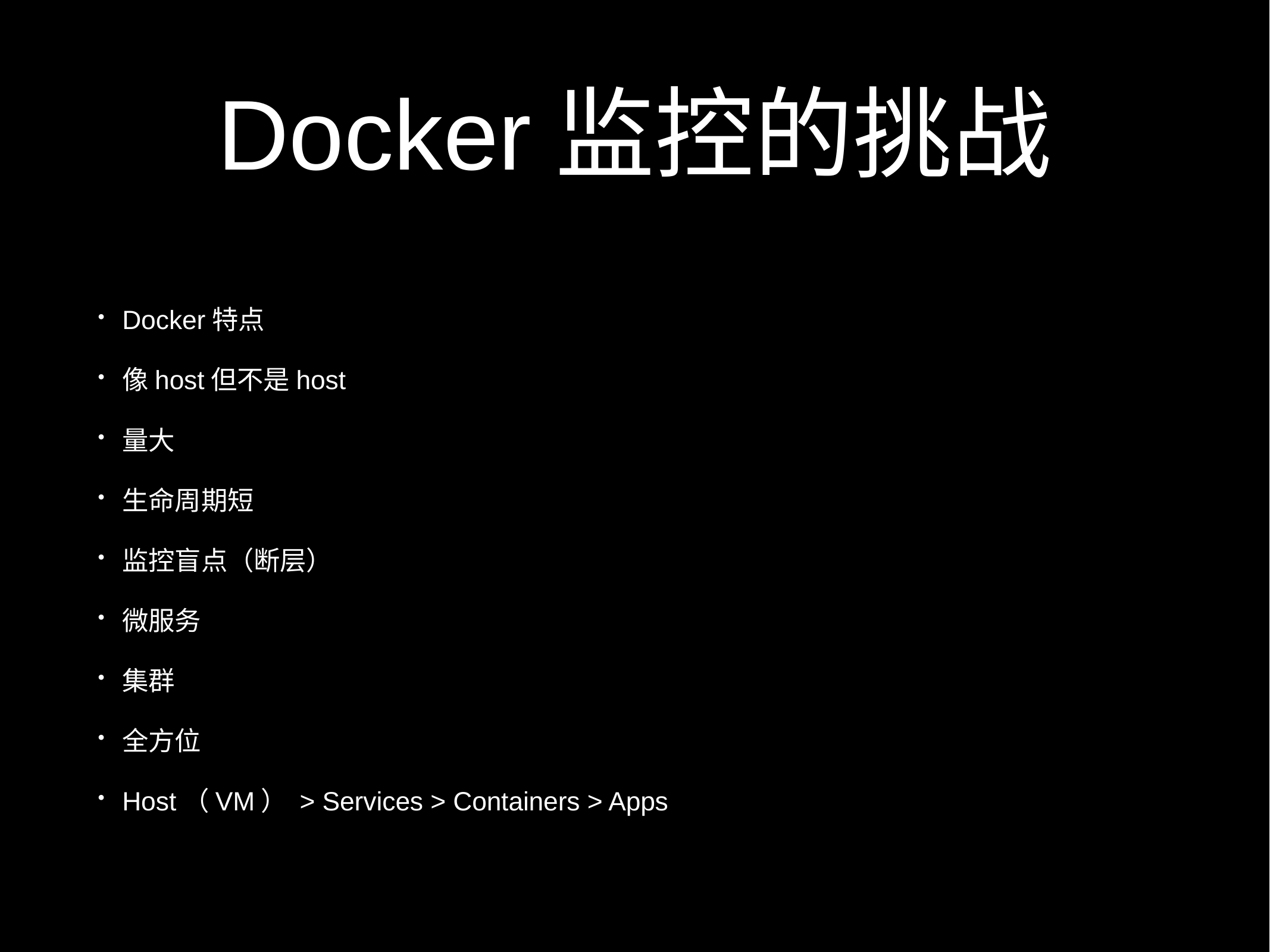

# Docker监控的挑战
Docker特点
像host但不是host
量大
生命周期短
监控盲点（断层）
微服务
集群
全方位
Host（VM） > Services > Containers > Apps